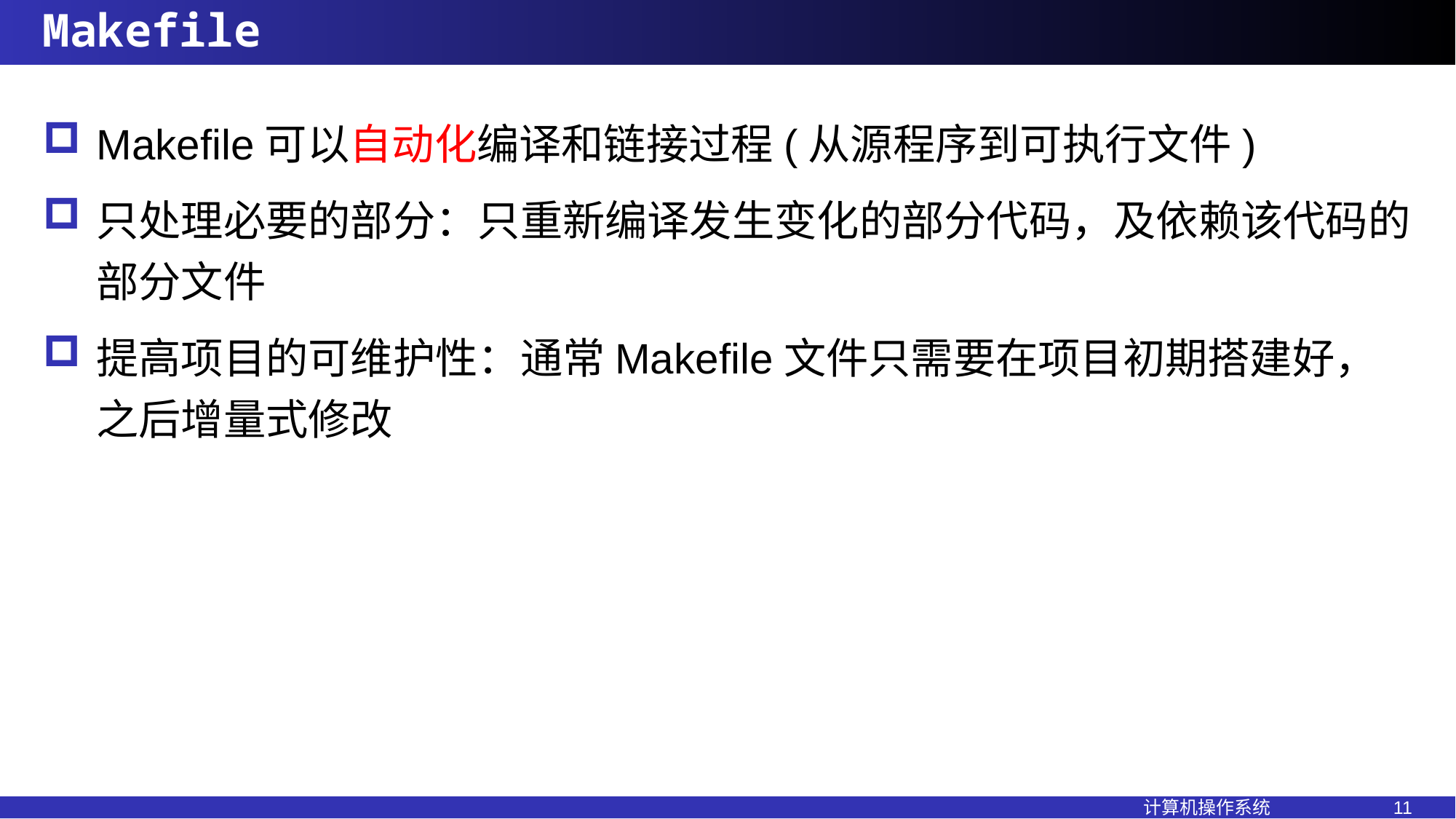

# Makefile
Makefile可以自动化编译和链接过程(从源程序到可执行文件)
只处理必要的部分：只重新编译发生变化的部分代码，及依赖该代码的部分文件
提高项目的可维护性：通常Makefile文件只需要在项目初期搭建好，之后增量式修改
计算机操作系统                     11